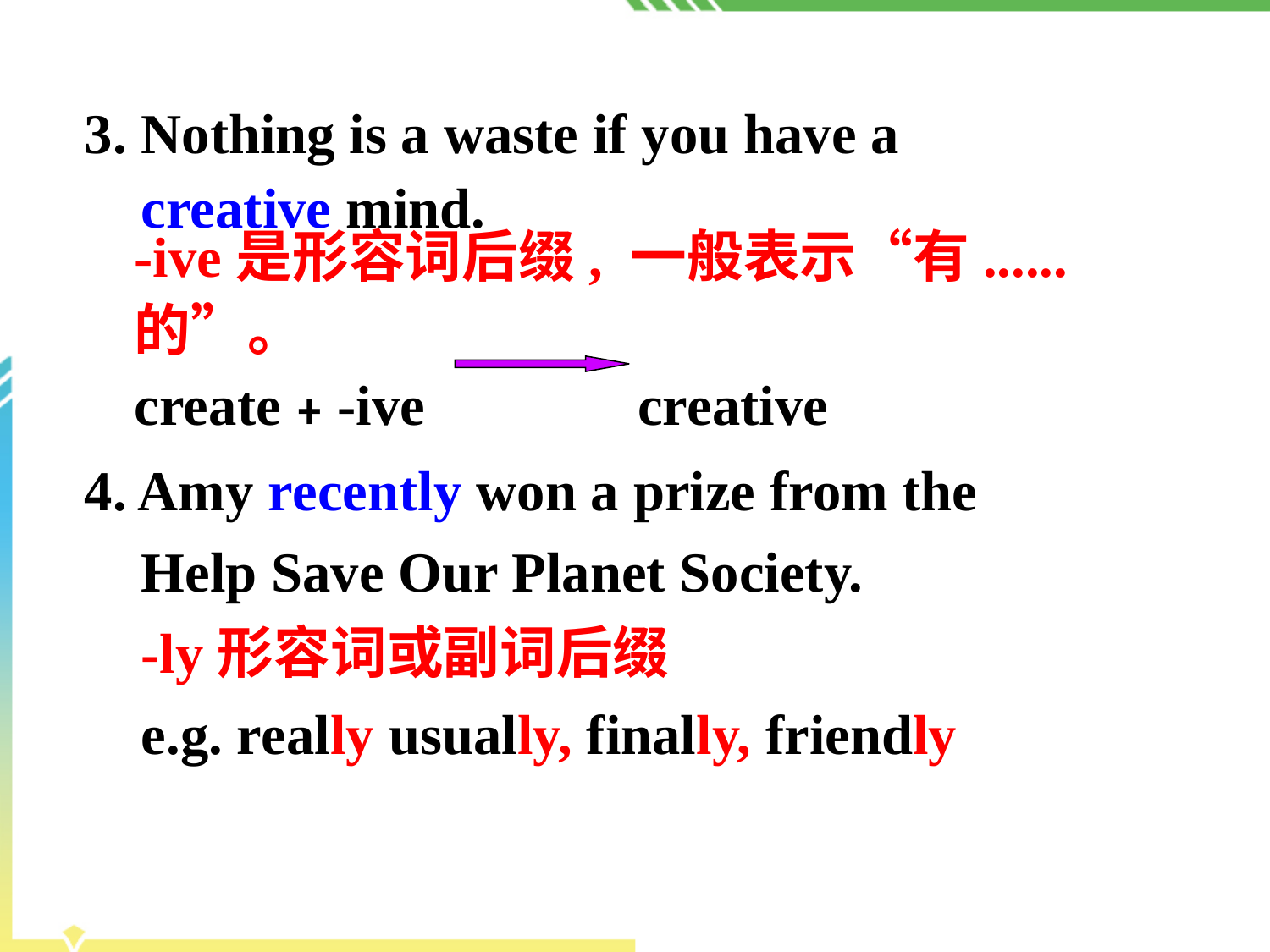

3. Nothing is a waste if you have a
    creative mind.
-ive是形容词后缀, 一般表示“有......的”。
create﹢-ive               creative

4. Amy recently won a prize from the
    Help Save Our Planet Society.
    -ly形容词或副词后缀
    e.g. really usually, finally, friendly